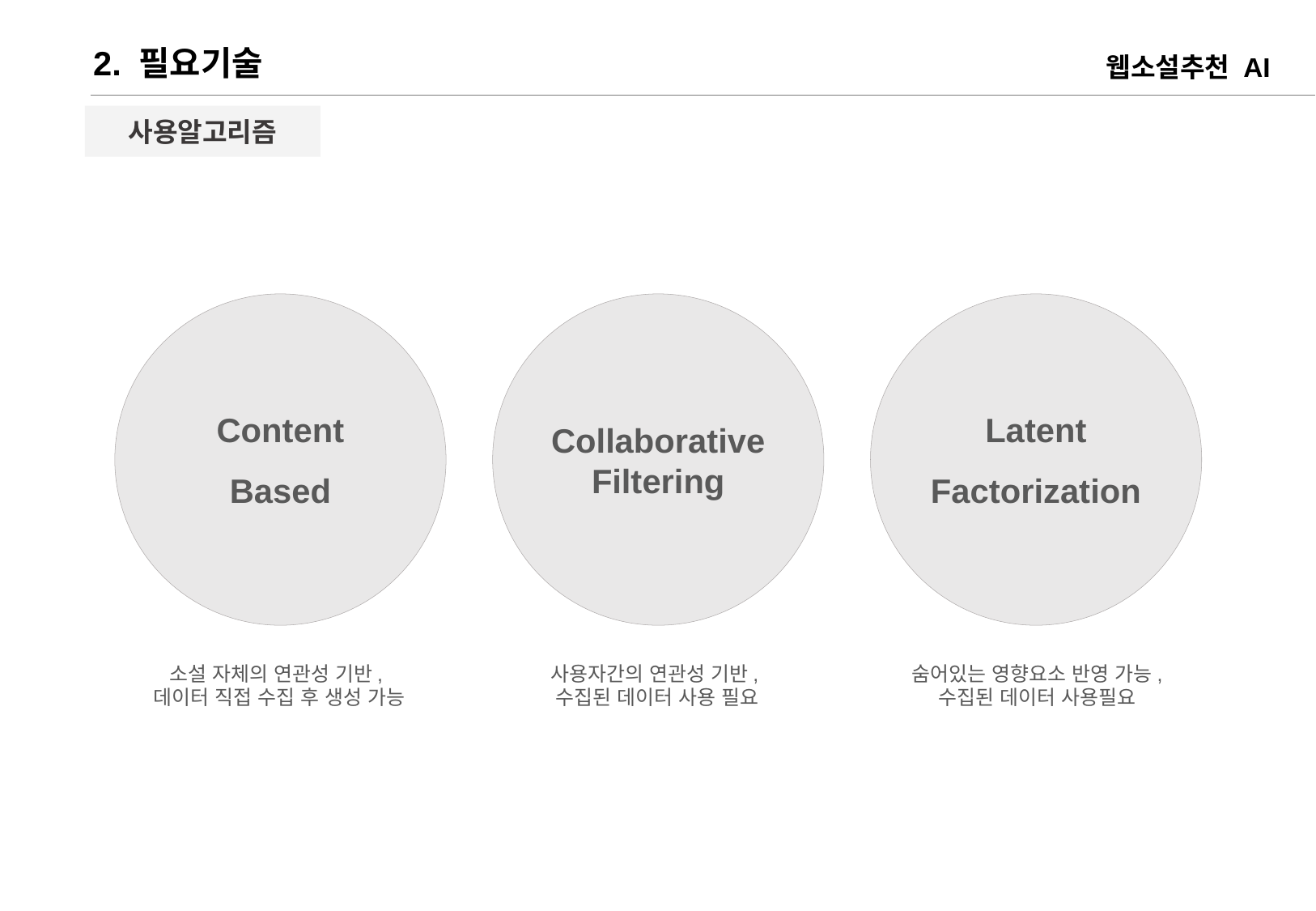

2. 필요기술
웹소설추천 AI
사용알고리즘
Content
Based
Collaborative Filtering
Latent
Factorization
소설 자체의 연관성 기반,
데이터 직접 수집 후 생성 가능
사용자간의 연관성 기반,
수집된 데이터 사용 필요
숨어있는 영향요소 반영 가능, 수집된 데이터 사용필요